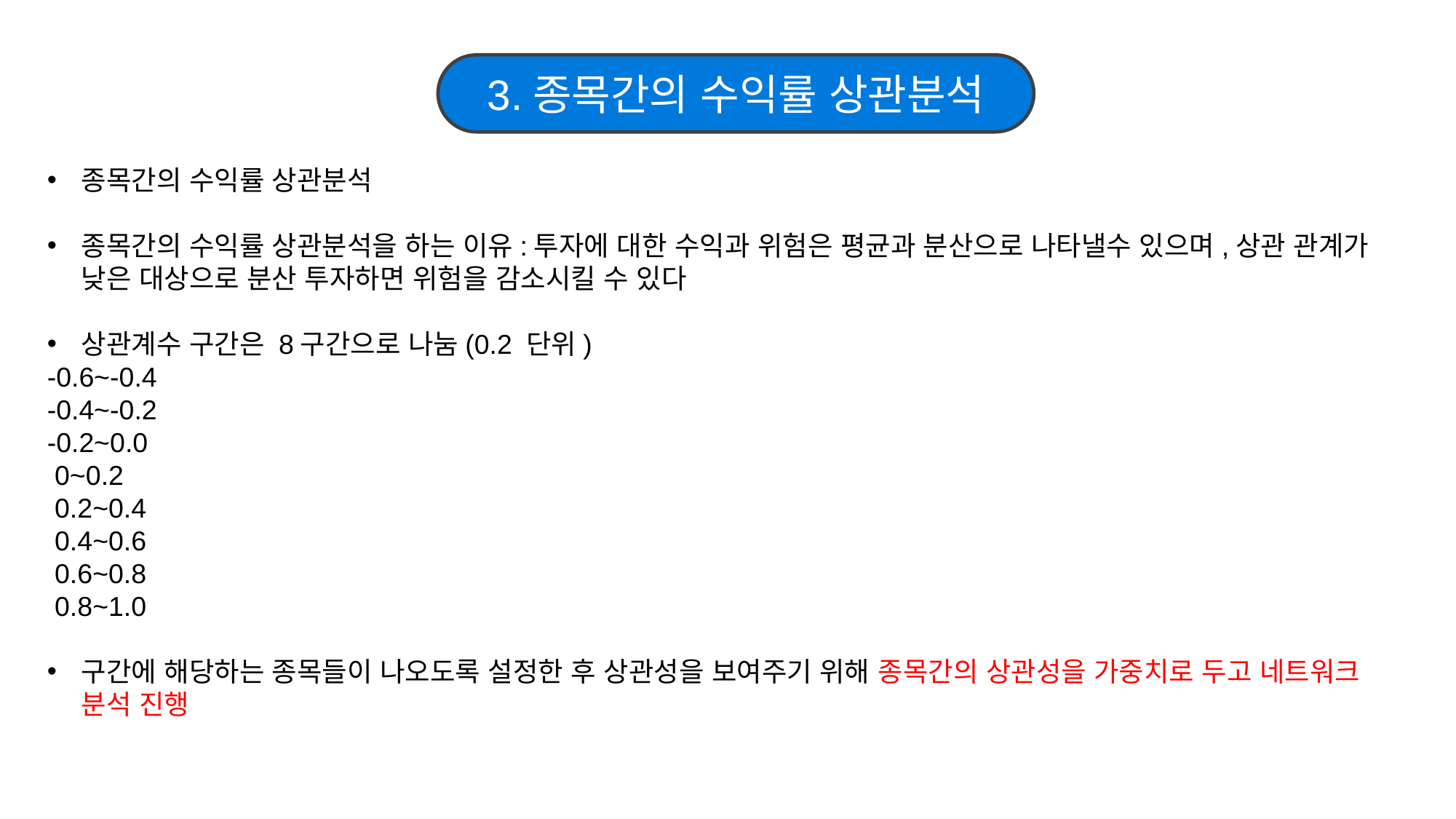

3.종목간의 수익률 상관분석
종목간의 수익률 상관분석

종목간의 수익률 상관분석을 하는 이유:투자에 대한 수익과 위험은 평균과 분산으로 나타낼수 있으며,상관 관계가 낮은 대상으로 분산 투자하면 위험을 감소시킬 수 있다

상관계수 구간은 8구간으로 나눔(0.2 단위)
-0.6~-0.4
-0.4~-0.2
-0.2~0.0
 0~0.2
 0.2~0.4
 0.4~0.6
 0.6~0.8
 0.8~1.0

구간에 해당하는 종목들이 나오도록 설정한 후 상관성을 보여주기 위해 종목간의 상관성을 가중치로 두고 네트워크 분석 진행